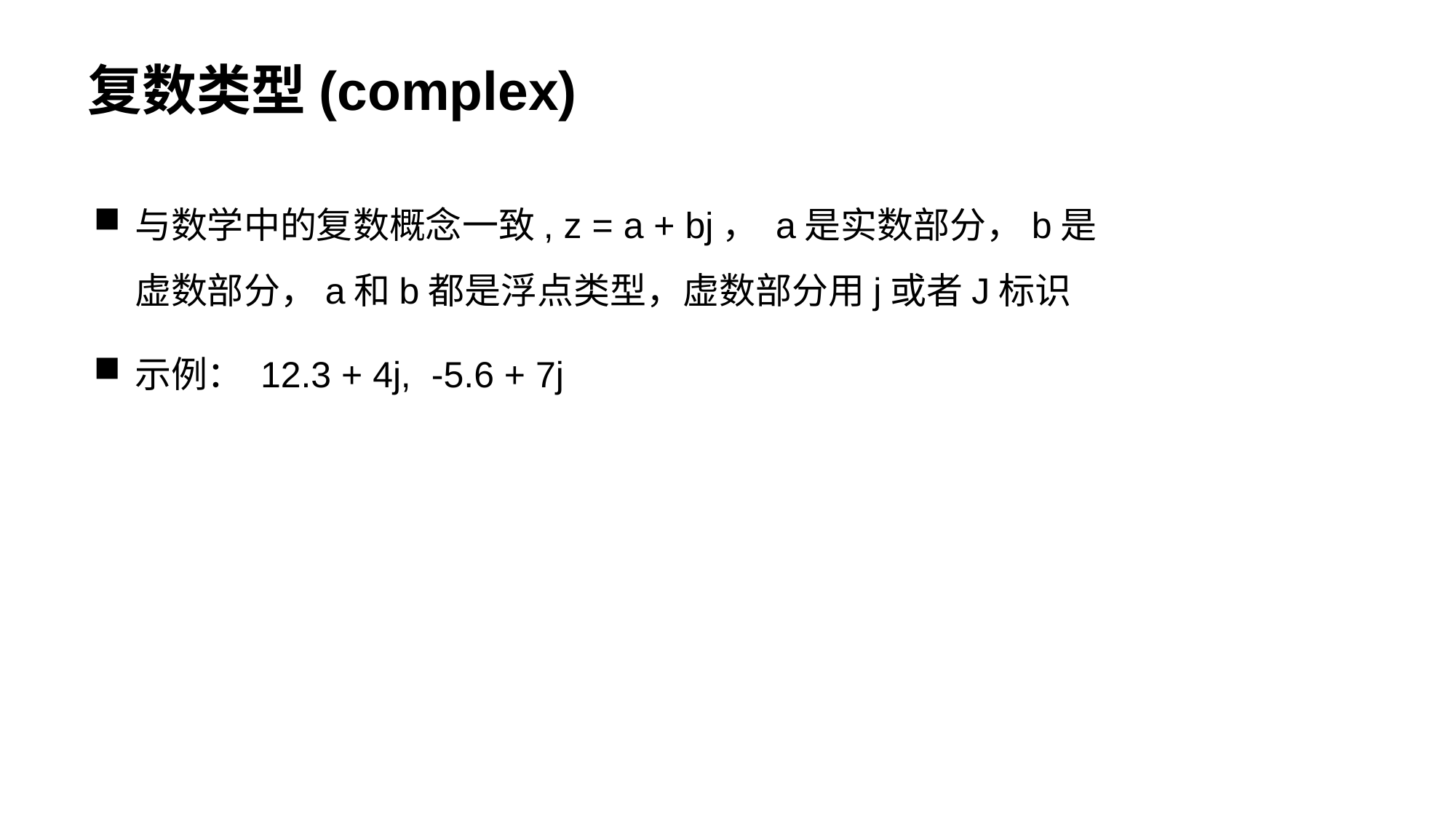

复数类型(complex)
与数学中的复数概念一致, z = a + bj， a是实数部分，b是虚数部分，a和b都是浮点类型，虚数部分用j或者J标识
示例： 12.3 + 4j,  -5.6 + 7j